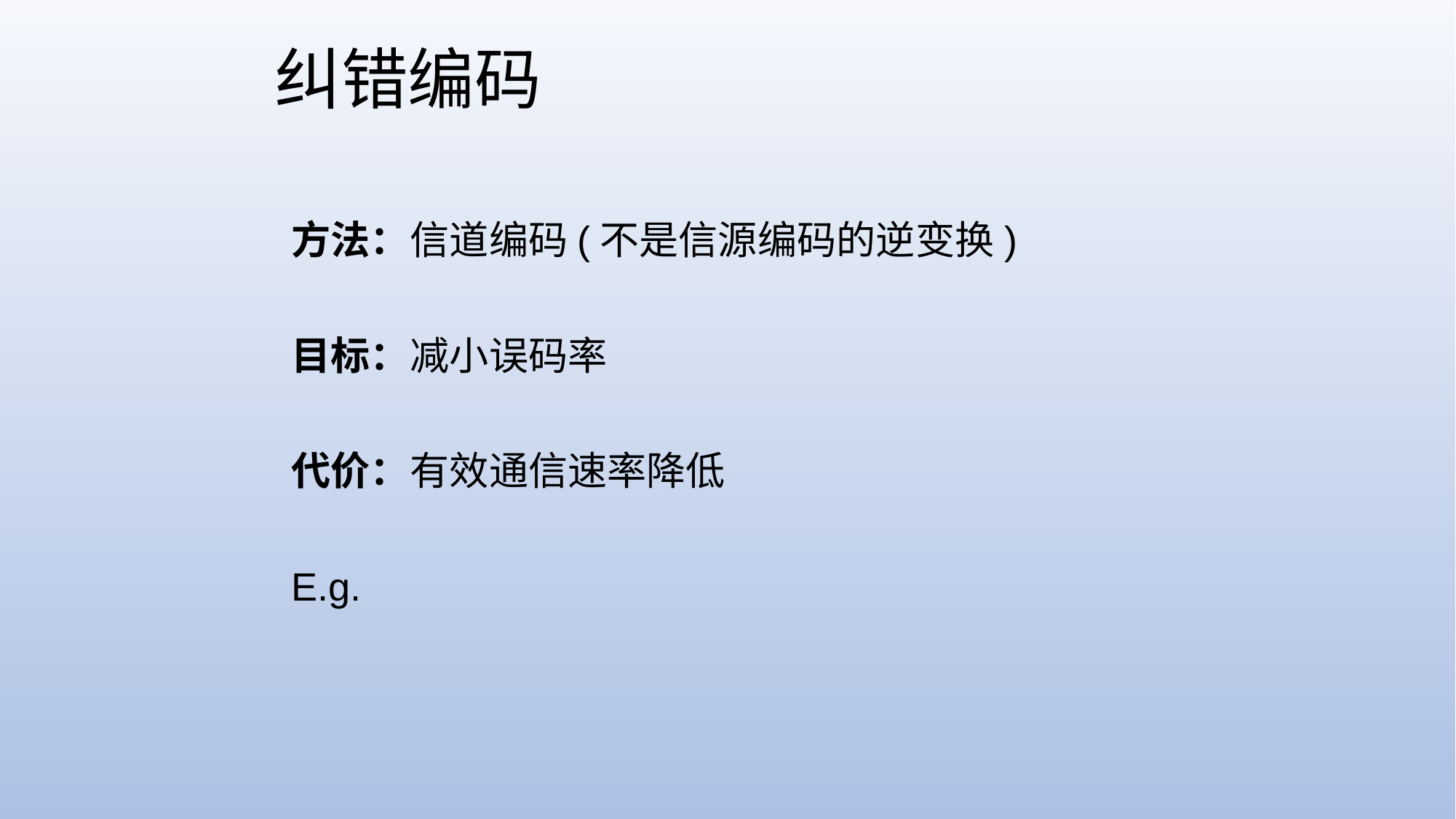

# 纠错编码

方法：信道编码(不是信源编码的逆变换)

目标：减小误码率

代价：有效通信速率降低

E.g.